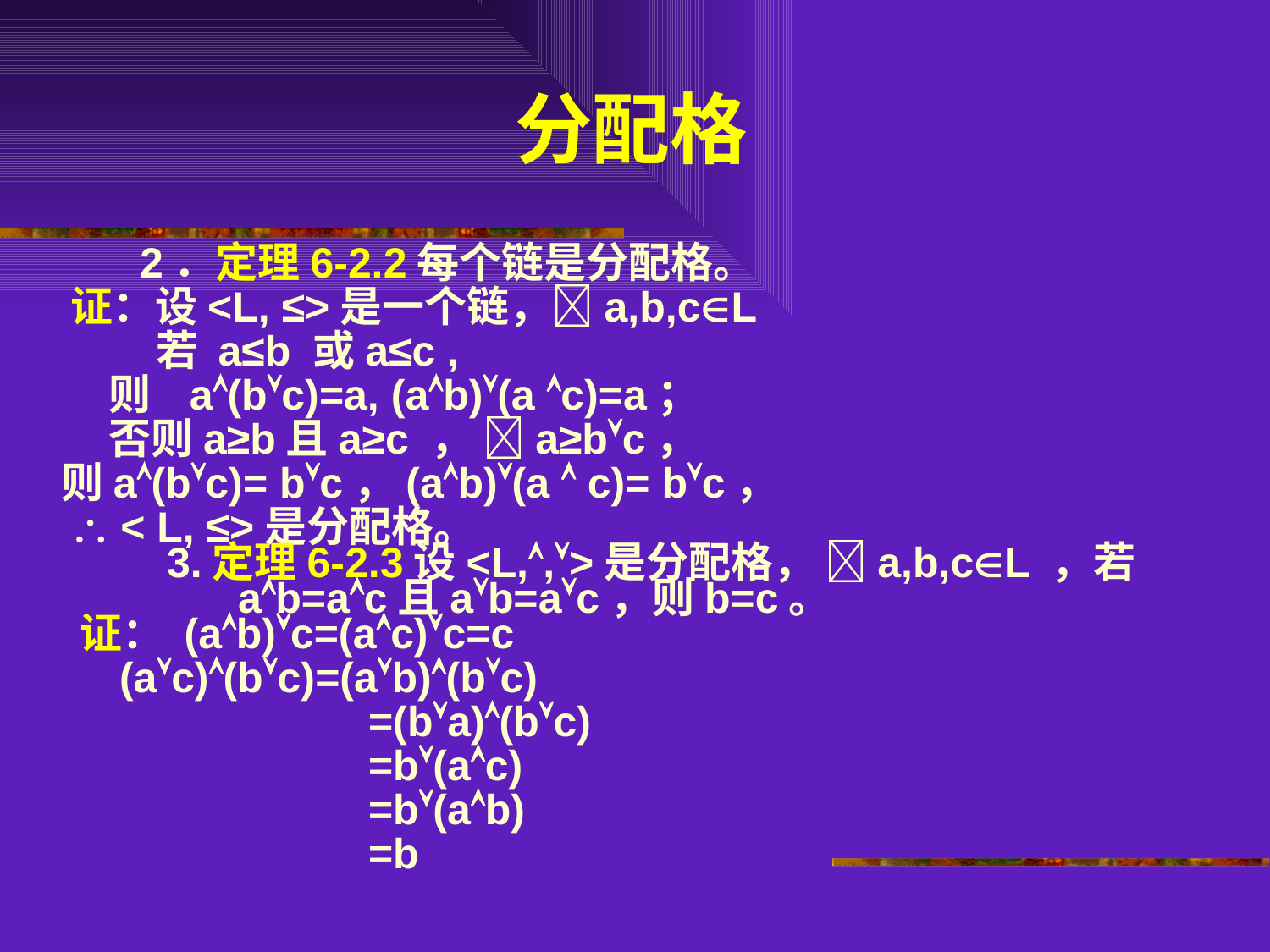

# 分配格
2．定理6-2.2每个链是分配格。
     证：设<L, ≤>是一个链，∀a,b,c∈L
              若 a≤b 或a≤c ,
         则   a∧(b∨c)=a, (a∧b)∨(a ∧c)=a；
         否则a≥b且a≥c ， ∴a≥b∨c，
    则a∧(b∨c)= b∨c，(a∧b)∨(a ∧ c)= b∨c，
     ∴ < L, ≤>是分配格。
             3.定理6-2.3设<L,∧,∨>是分配格， ∀a,b,c∈L ，若
                   a∧b=a∧c且a∨b=a∨c，则b=c。
      证： (a∧b)∨c=(a∧c)∨c=c
         (a∨c)∧(b∨c)=(a∨b)∧(b∨c)
                              =(b∨a)∧(b∨c)
                              =b∨(a∧c)
                              =b∨(a∧b)
                              =b